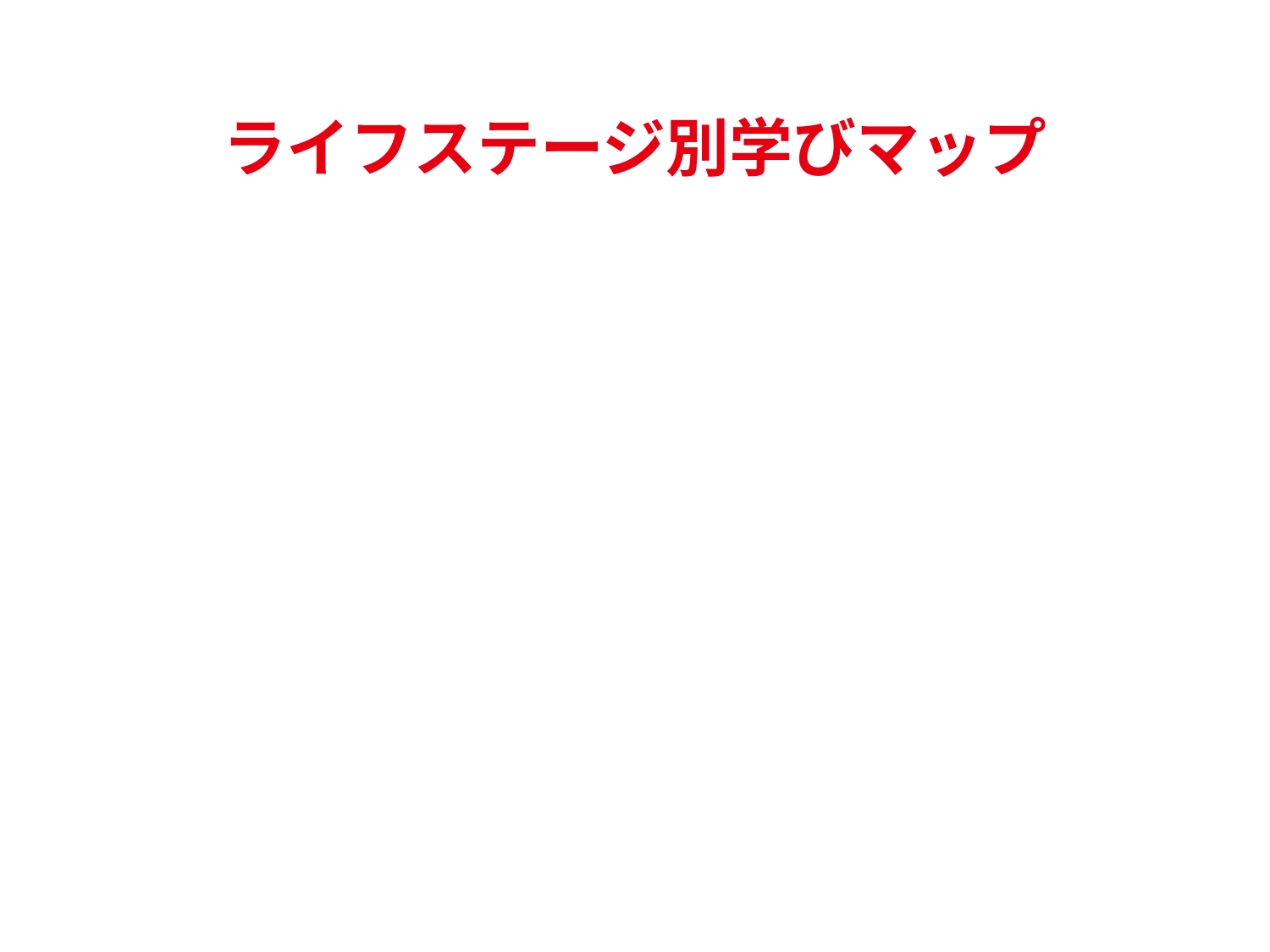

ライフステージ別学びマップ

若手～シニアまで段階的に学びを提案
ライダー人生に沿ったカリキュラム